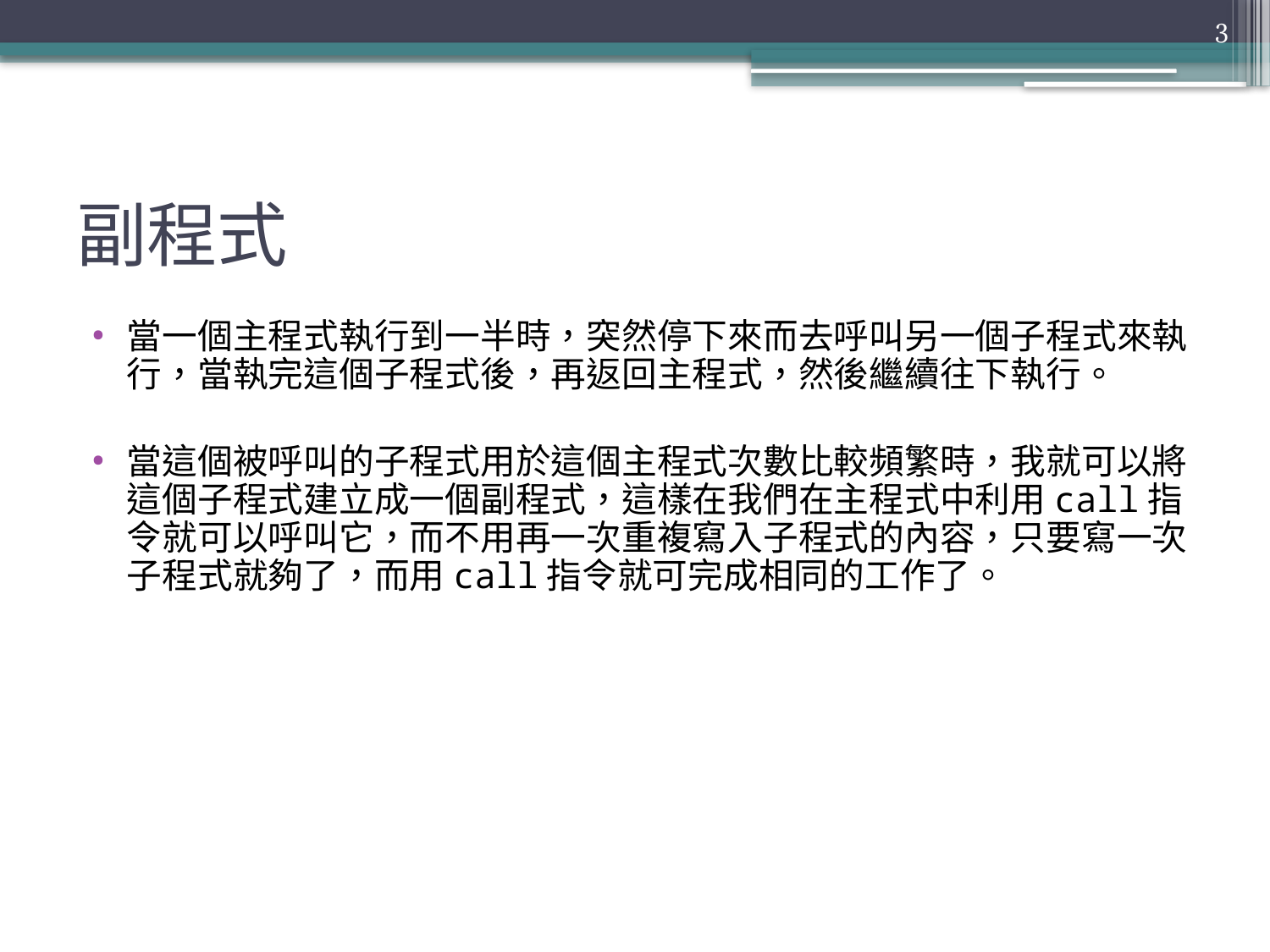

3
# 副程式
當一個主程式執行到一半時，突然停下來而去呼叫另一個子程式來執行，當執完這個子程式後，再返回主程式，然後繼續往下執行。

當這個被呼叫的子程式用於這個主程式次數比較頻繁時，我就可以將這個子程式建立成一個副程式，這樣在我們在主程式中利用call指令就可以呼叫它，而不用再一次重複寫入子程式的內容，只要寫一次子程式就夠了，而用call指令就可完成相同的工作了。